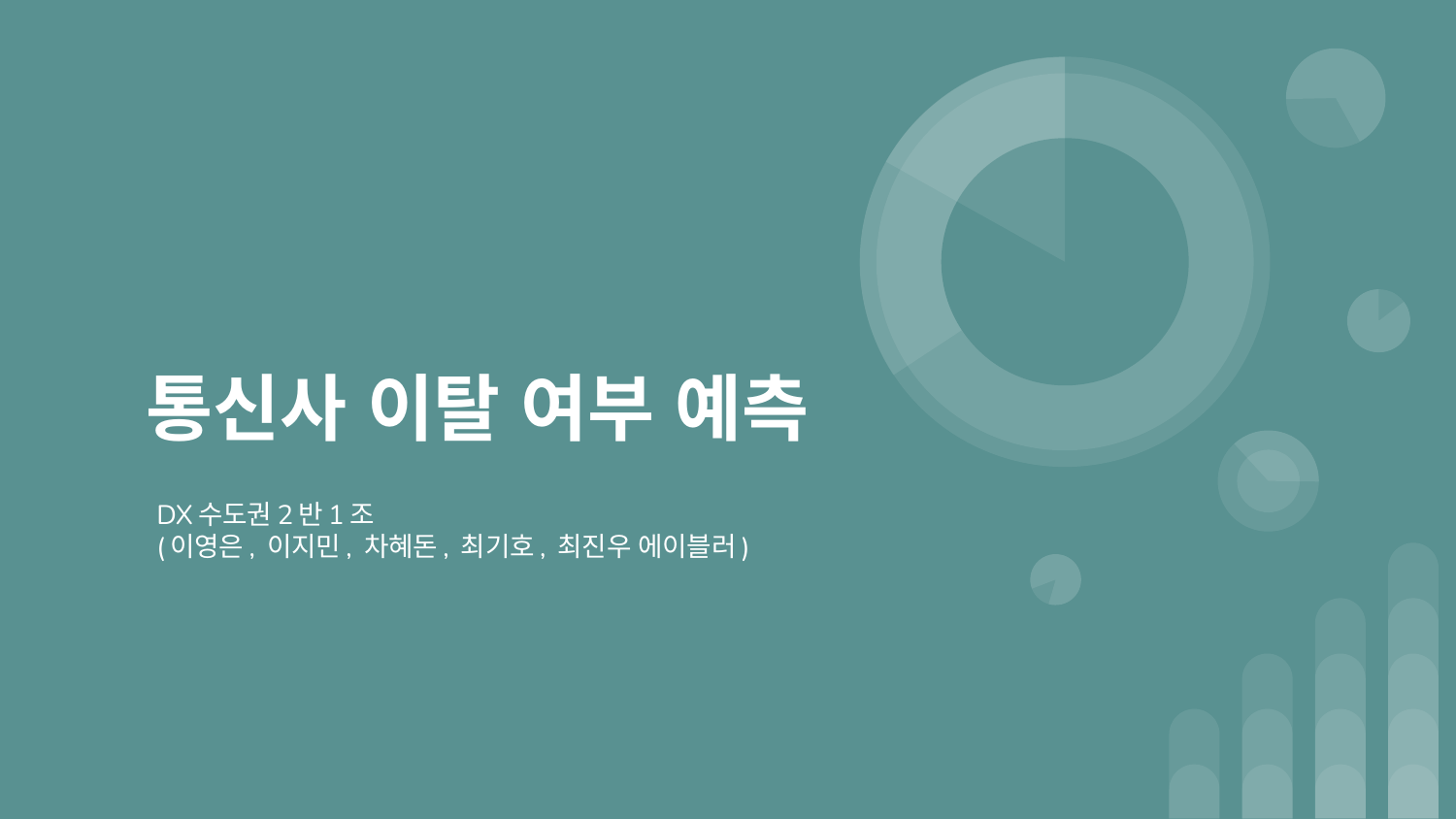

# 통신사 이탈 여부 예측
DX수도권2반1조
(이영은, 이지민, 차혜돈, 최기호, 최진우 에이블러)